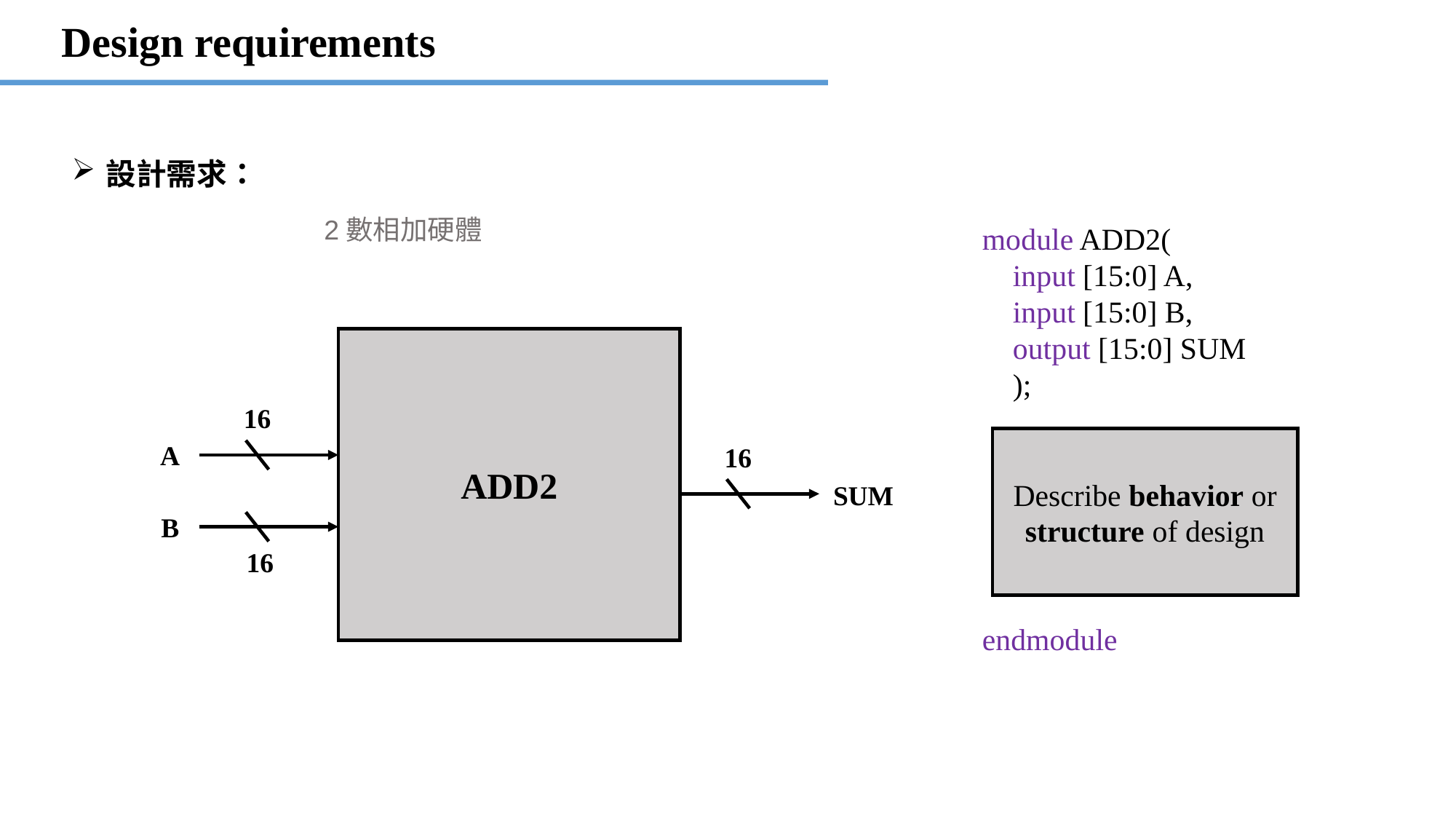

Design requirements

設計需求：
		2數相加硬體
module ADD2(
    input [15:0] A,
    input [15:0] B,
    output [15:0] SUM
    );

endmodule
Describe behavior or structure of design
ADD2
16
A
16
SUM
B
16